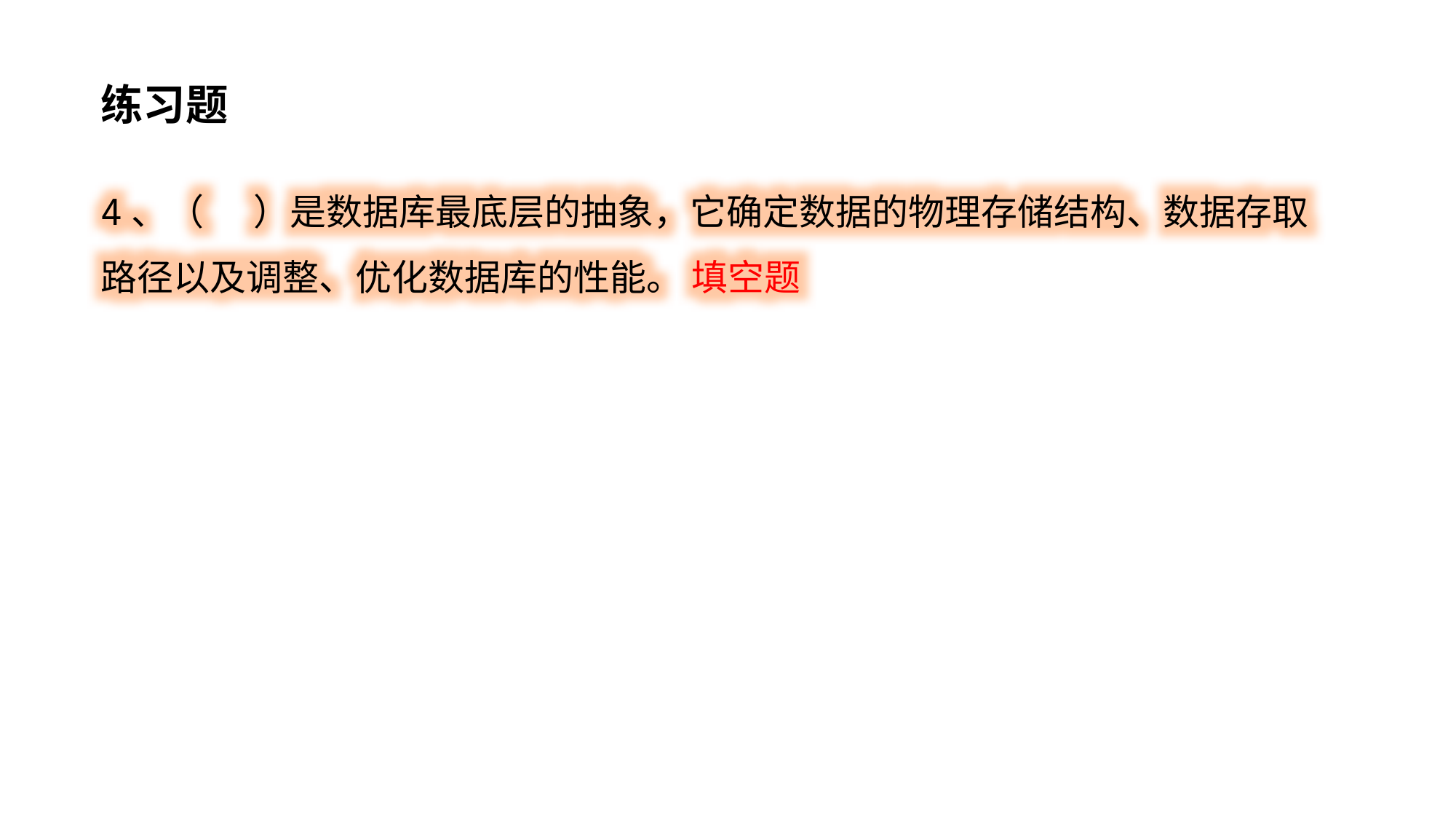

练习题
4、（      ）是数据库最底层的抽象，它确定数据的物理存储结构、数据存取路径以及调整、优化数据库的性能。 填空题